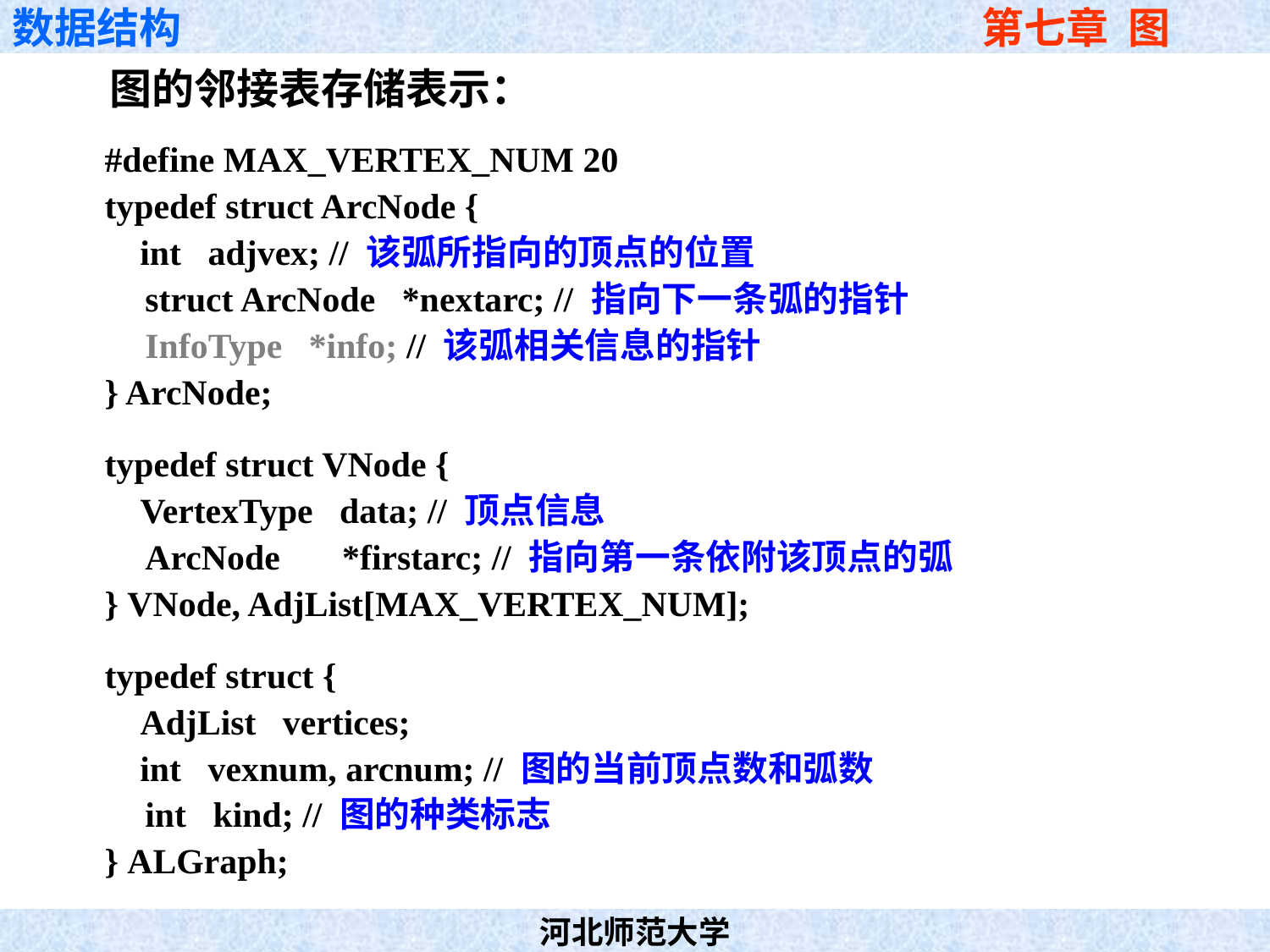

图的邻接表存储表示：
#define MAX_VERTEX_NUM 20
typedef struct ArcNode {
    int   adjvex; // 该弧所指向的顶点的位置
    struct ArcNode   *nextarc; // 指向下一条弧的指针
    InfoType   *info; // 该弧相关信息的指针
} ArcNode;
typedef struct VNode {
    VertexType   data; // 顶点信息
    ArcNode       *firstarc; // 指向第一条依附该顶点的弧
} VNode, AdjList[MAX_VERTEX_NUM];
typedef struct {
    AdjList   vertices;
    int   vexnum, arcnum; // 图的当前顶点数和弧数
    int   kind; // 图的种类标志
} ALGraph;